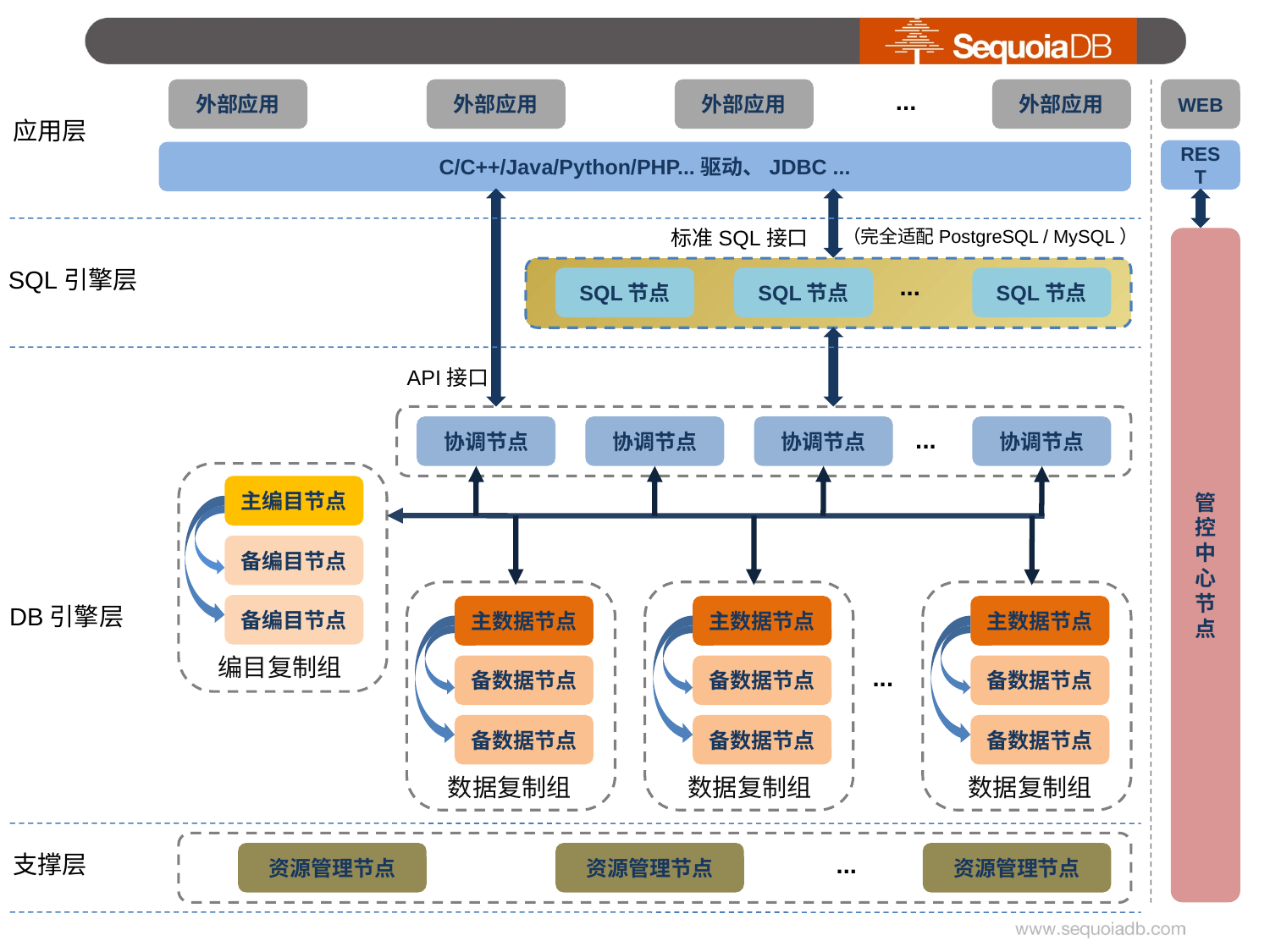

外部应用
外部应用
外部应用
...
外部应用
WEB
应用层
REST
C/C++/Java/Python/PHP...驱动、JDBC ...

标准SQL接口
（完全适配PostgreSQL / MySQL）
管控中心节点
SQL引擎层

...
SQL节点
SQL节点
SQL节点

API接口

协调节点
协调节点
协调节点
协调节点
...

主编目节点

备编目节点

DB引擎层
备编目节点
主数据节点
主数据节点
主数据节点

编目复制组
备数据节点
备数据节点
...
备数据节点
备数据节点
备数据节点
备数据节点
数据复制组
数据复制组
数据复制组

支撑层
资源管理节点
资源管理节点
...
资源管理节点